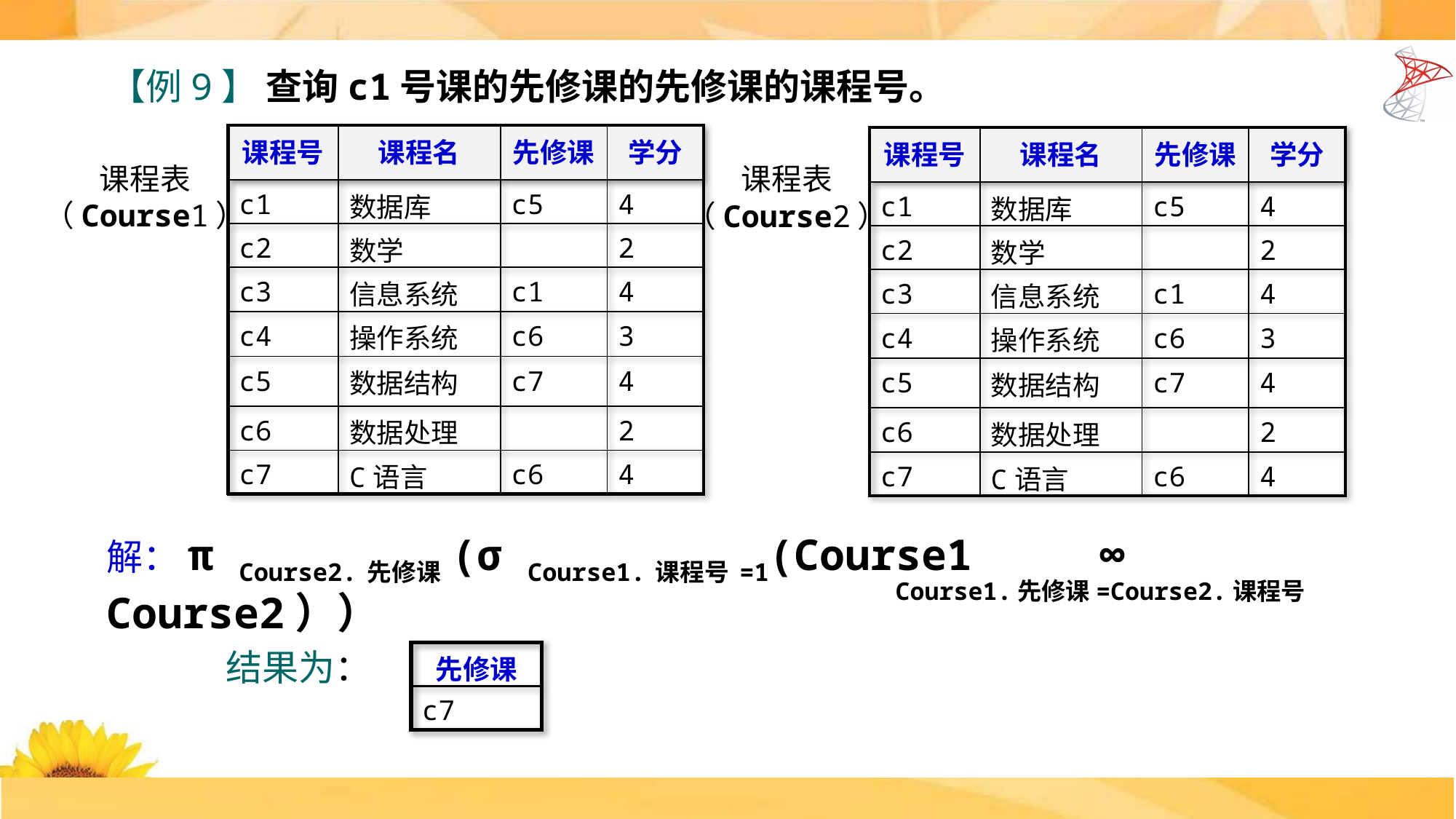

【例9】 查询c1号课的先修课的先修课的课程号。
| 课程号 | 课程名 | 先修课 | 学分 |
| --- | --- | --- | --- |
| c1 | 数据库 | c5 | 4 |
| c2 | 数学 |  | 2 |
| c3 | 信息系统 | c1 | 4 |
| c4 | 操作系统 | c6 | 3 |
| c5 | 数据结构 | c7 | 4 |
| c6 | 数据处理 |  | 2 |
| c7 | C语言 | c6 | 4 |
| 课程号 | 课程名 | 先修课 | 学分 |
| --- | --- | --- | --- |
| c1 | 数据库 | c5 | 4 |
| c2 | 数学 |  | 2 |
| c3 | 信息系统 | c1 | 4 |
| c4 | 操作系统 | c6 | 3 |
| c5 | 数据结构 | c7 | 4 |
| c6 | 数据处理 |  | 2 |
| c7 | C语言 | c6 | 4 |
课程表
（Course1）
课程表
（Course2）
解：π Course2.先修课(σ Course1.课程号=1(Course1     ∞    Course2））

Course1.先修课=Course2.课程号
结果为：

| 先修课 |
| --- |
| c7 |